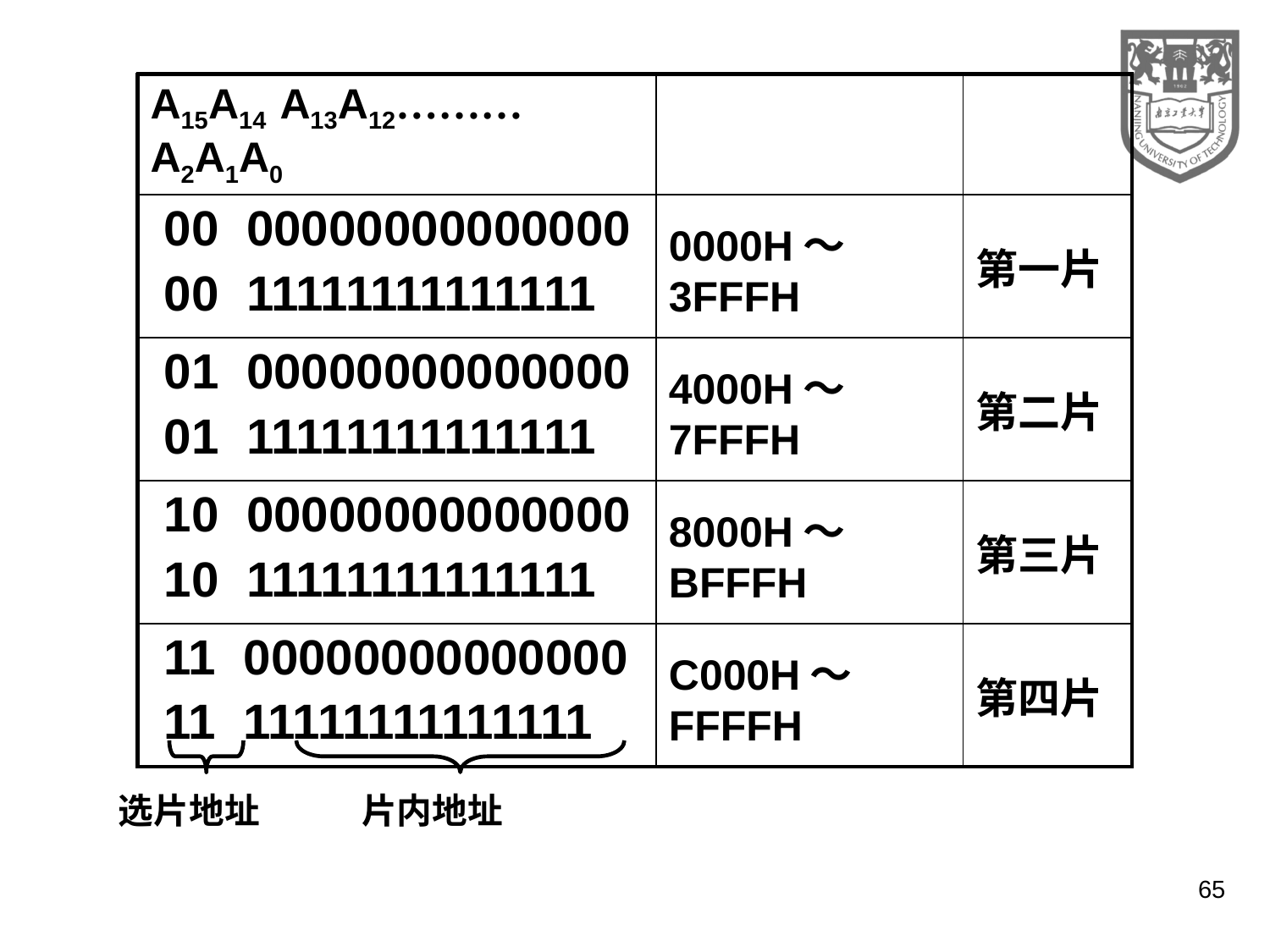

| A15A14 A13A12………A2A1A0 |  |  |
| --- | --- | --- |
| 00 00000000000000 00 11111111111111 | 0000H～3FFFH | 第一片 |
| 01 00000000000000 01 11111111111111 | 4000H～7FFFH | 第二片 |
| 10 00000000000000 10 11111111111111 | 8000H～BFFFH | 第三片 |
| 11 00000000000000 11 11111111111111 | C000H～FFFFH | 第四片 |

选片地址
片内地址
65